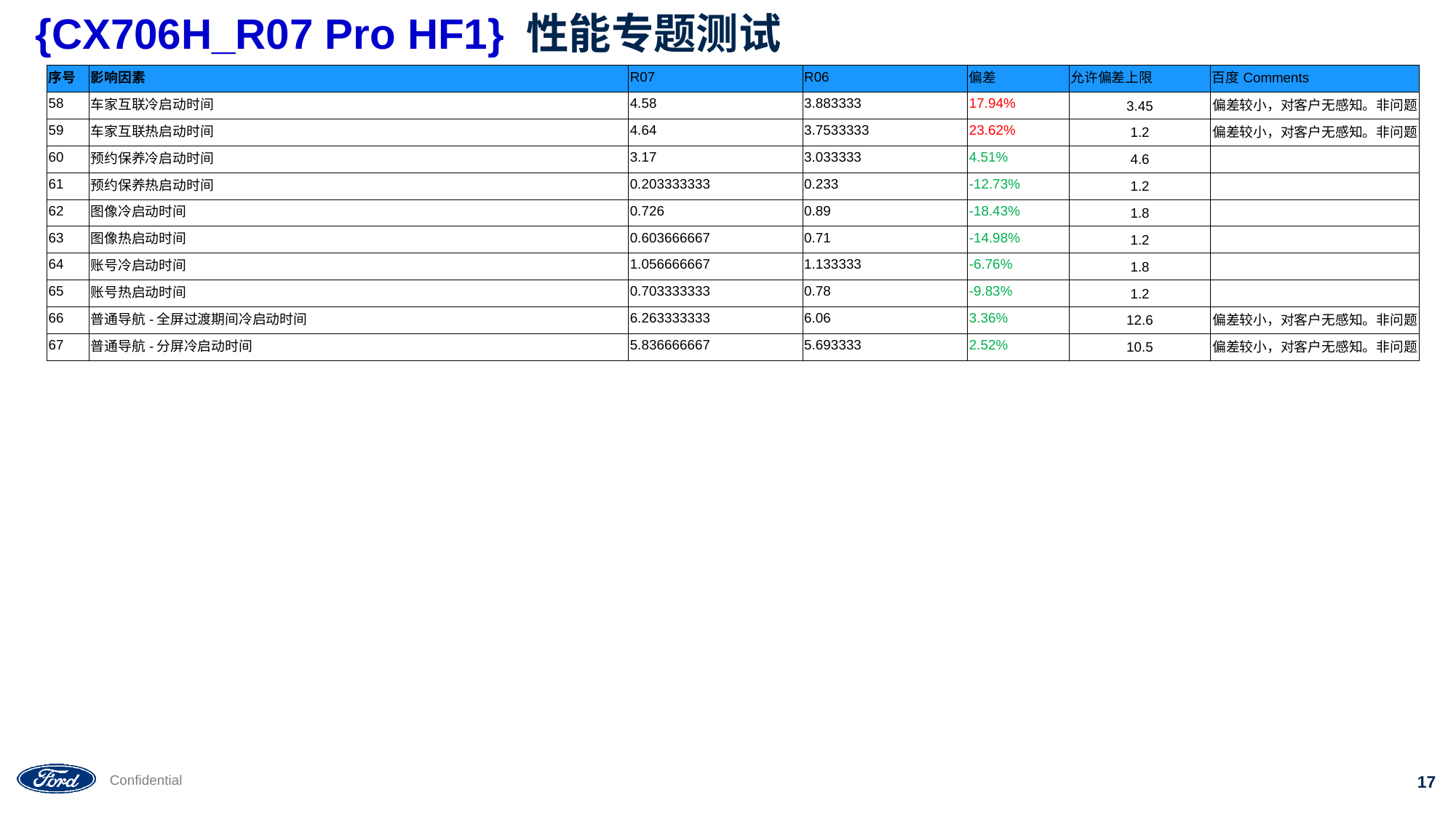

# {CX706H_R07 Pro HF1} 性能专题测试
| 序号 | 影响因素 | R07 | R06 | 偏差 | 允许偏差上限 | 百度Comments |
| --- | --- | --- | --- | --- | --- | --- |
| 58 | 车家互联冷启动时间 | 4.58 | 3.883333 | 17.94% | 3.45 | 偏差较小，对客户无感知。非问题 |
| 59 | 车家互联热启动时间 | 4.64 | 3.7533333 | 23.62% | 1.2 | 偏差较小，对客户无感知。非问题 |
| 60 | 预约保养冷启动时间 | 3.17 | 3.033333 | 4.51% | 4.6 |  |
| 61 | 预约保养热启动时间 | 0.203333333 | 0.233 | -12.73% | 1.2 |  |
| 62 | 图像冷启动时间 | 0.726 | 0.89 | -18.43% | 1.8 |  |
| 63 | 图像热启动时间 | 0.603666667 | 0.71 | -14.98% | 1.2 |  |
| 64 | 账号冷启动时间 | 1.056666667 | 1.133333 | -6.76% | 1.8 |  |
| 65 | 账号热启动时间 | 0.703333333 | 0.78 | -9.83% | 1.2 |  |
| 66 | 普通导航-全屏过渡期间冷启动时间 | 6.263333333 | 6.06 | 3.36% | 12.6 | 偏差较小，对客户无感知。非问题 |
| 67 | 普通导航-分屏冷启动时间 | 5.836666667 | 5.693333 | 2.52% | 10.5 | 偏差较小，对客户无感知。非问题 |